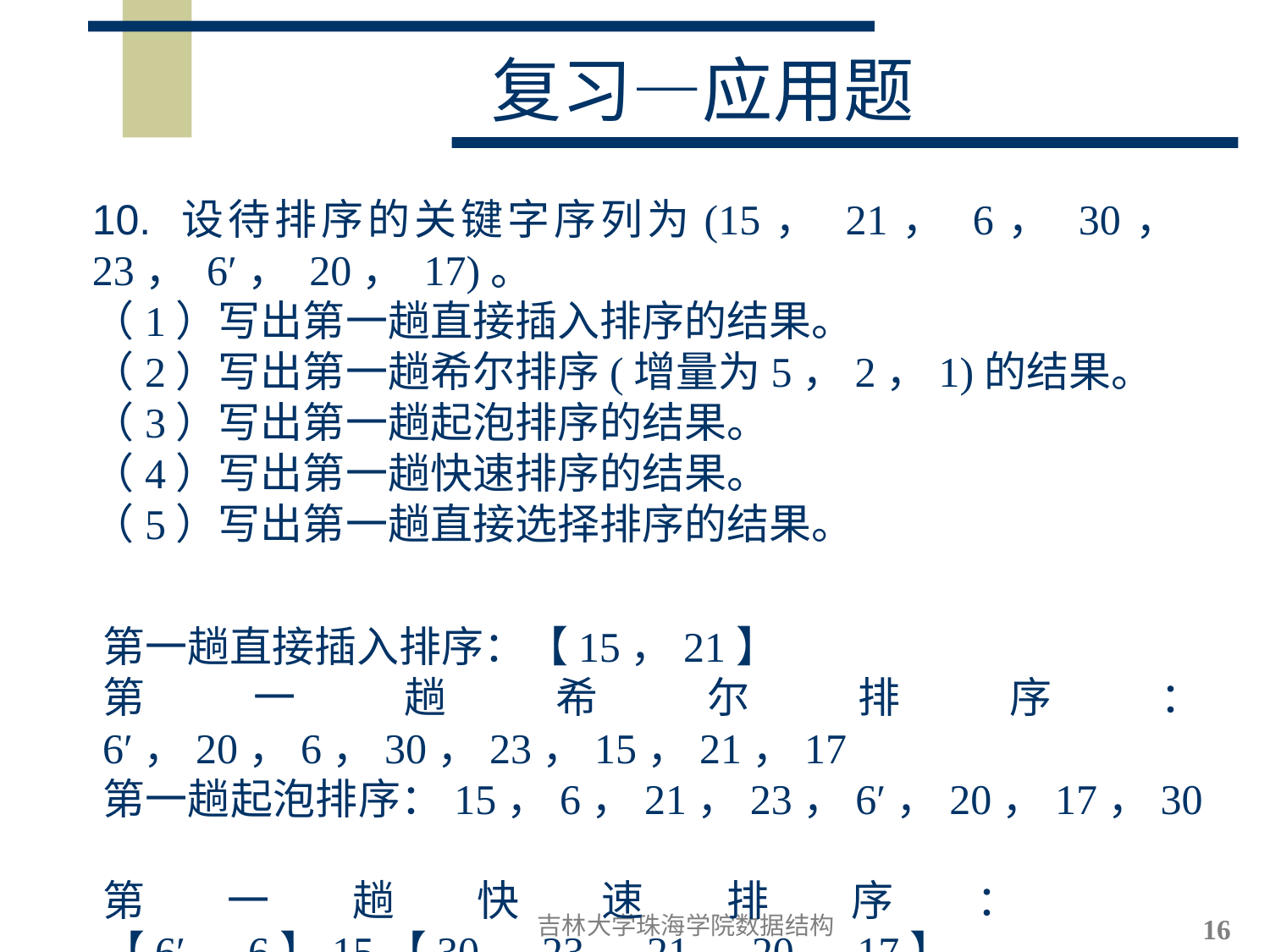

# 复习—应用题
10. 设待排序的关键字序列为(15， 21， 6， 30， 23， 6′， 20， 17)。
（1）写出第一趟直接插入排序的结果。
（2）写出第一趟希尔排序(增量为5，2，1)的结果。
（3）写出第一趟起泡排序的结果。
（4）写出第一趟快速排序的结果。
（5）写出第一趟直接选择排序的结果。

第一趟直接插入排序：【15，21】
第一趟希尔排序： 6′，20，6，30，23，15，21，17
第一趟起泡排序：15，6，21，23，6′，20，17，30
第一趟快速排序：   【6′，6】15【30，23，21，20，17】
第一趟直接选择排序： 6，21，15，30，23，6′，20，17
吉林大学珠海学院数据结构